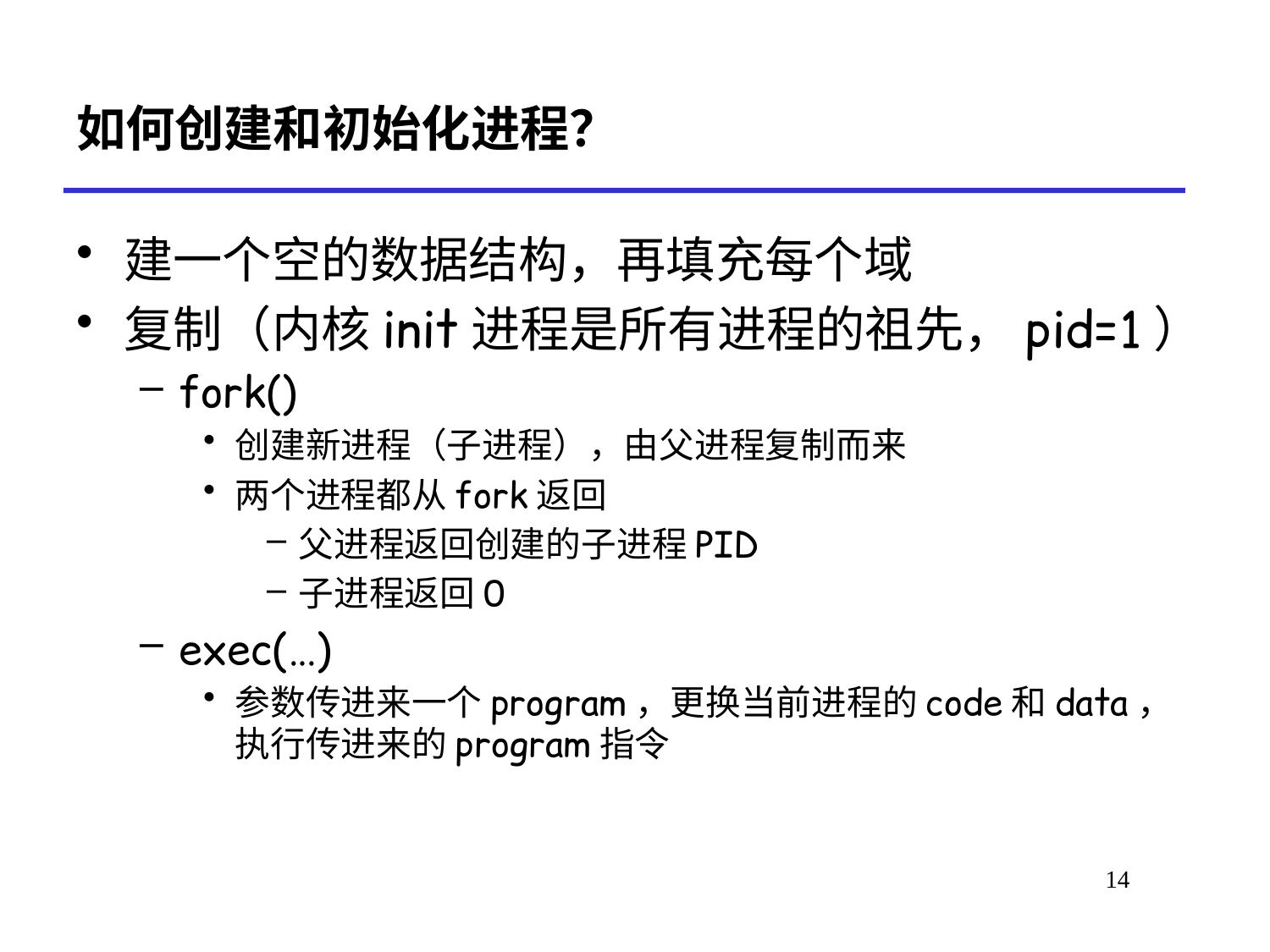

# 如何创建和初始化进程？
建一个空的数据结构，再填充每个域
复制（内核init进程是所有进程的祖先，pid=1）
fork()
创建新进程（子进程），由父进程复制而来
两个进程都从fork返回
父进程返回创建的子进程PID
子进程返回0
exec(…)
参数传进来一个program，更换当前进程的code和data，执行传进来的program指令
14